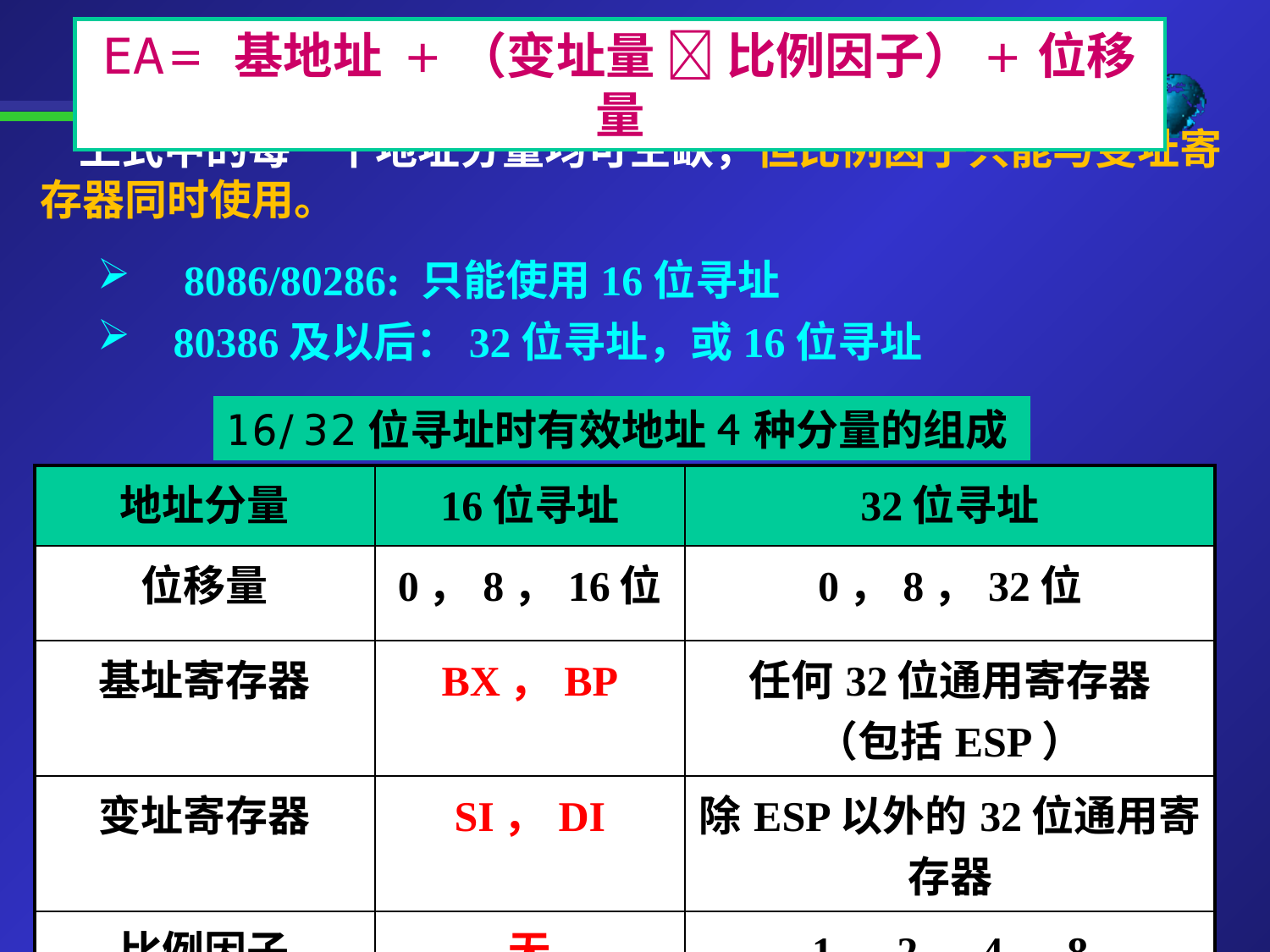

EA= 基地址 +（变址量 × 比例因子）+位移量
   上式中的每一个地址分量均可空缺，但比例因子只能与变址寄存器同时使用。
     8086/80286: 只能使用16位寻址
    80386及以后：32位寻址，或16位寻址
16/32位寻址时有效地址4种分量的组成
| 地址分量 | 16位寻址 | 32位寻址 |
| --- | --- | --- |
| 位移量 | 0，8，16位 | 0，8，32位 |
| 基址寄存器 | BX，BP | 任何32位通用寄存器 （包括ESP） |
| 变址寄存器 | SI，DI | 除ESP以外的32位通用寄存器 |
| 比例因子 | 无 | 1，2，4，8 |
87